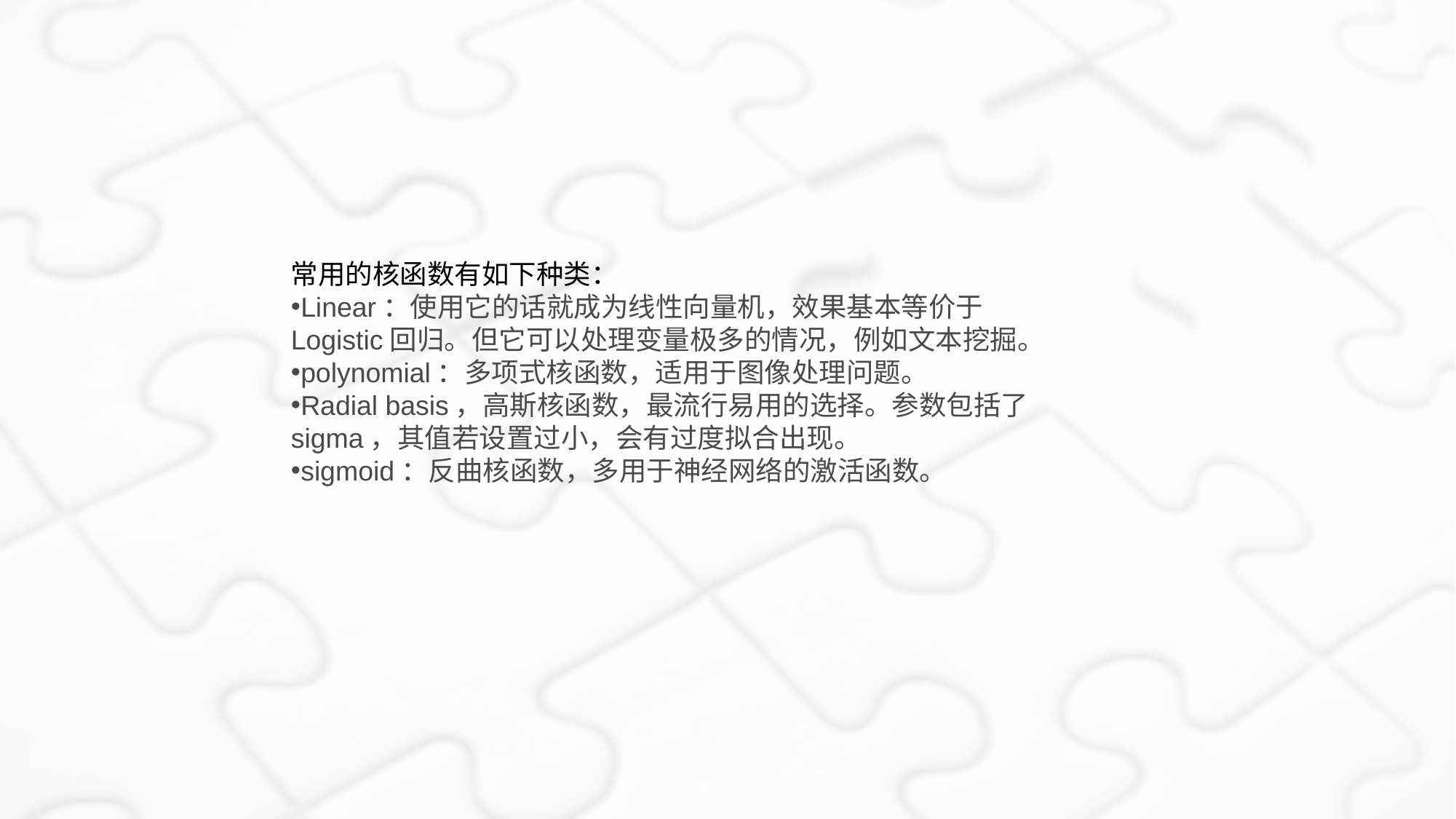

常用的核函数有如下种类：
Linear：使用它的话就成为线性向量机，效果基本等价于Logistic回归。但它可以处理变量极多的情况，例如文本挖掘。
polynomial：多项式核函数，适用于图像处理问题。
Radial basis，高斯核函数，最流行易用的选择。参数包括了sigma，其值若设置过小，会有过度拟合出现。
sigmoid：反曲核函数，多用于神经网络的激活函数。